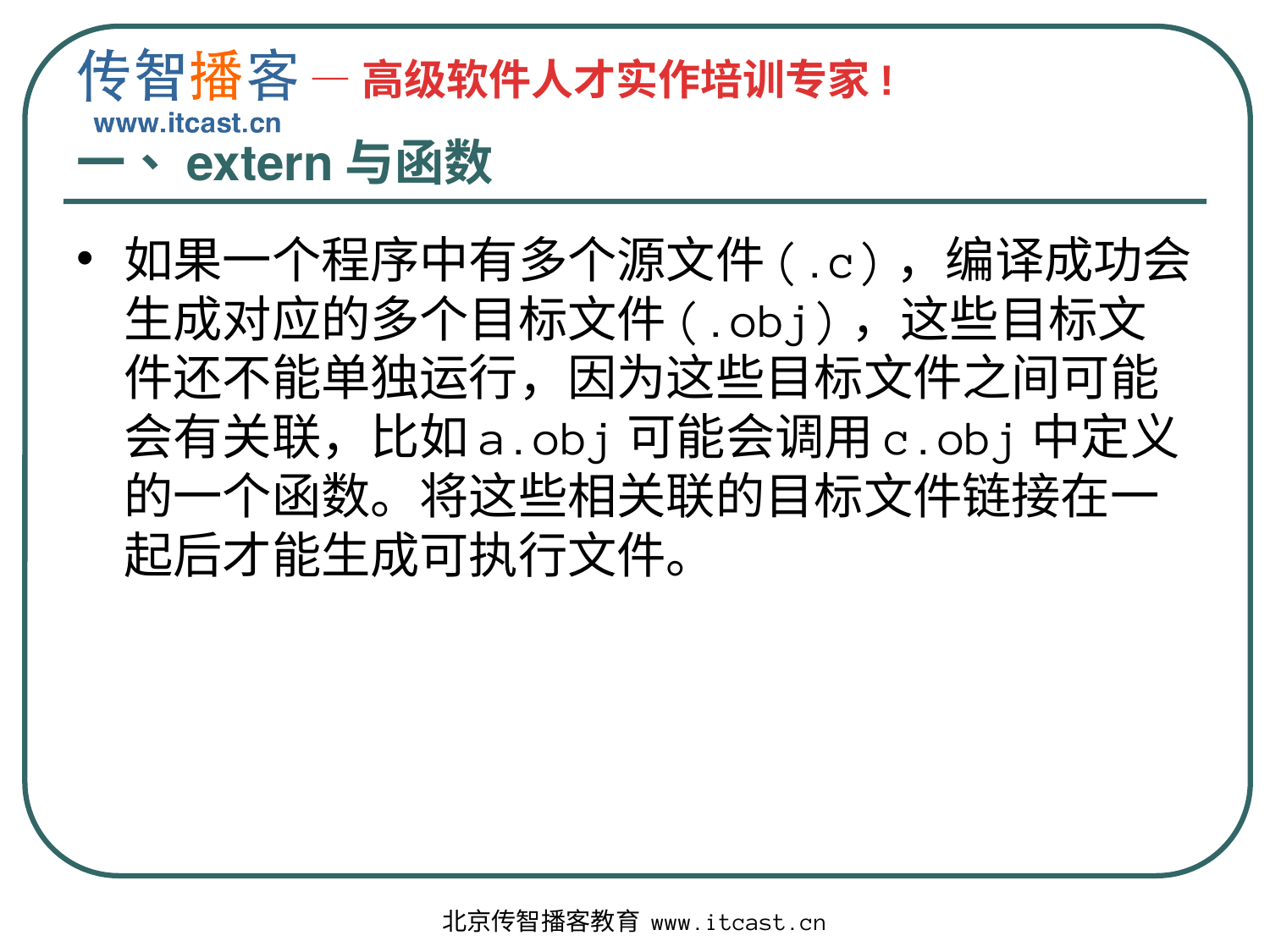

# 一、extern与函数
如果一个程序中有多个源文件(.c)，编译成功会生成对应的多个目标文件(.obj)，这些目标文件还不能单独运行，因为这些目标文件之间可能会有关联，比如a.obj可能会调用c.obj中定义的一个函数。将这些相关联的目标文件链接在一起后才能生成可执行文件。